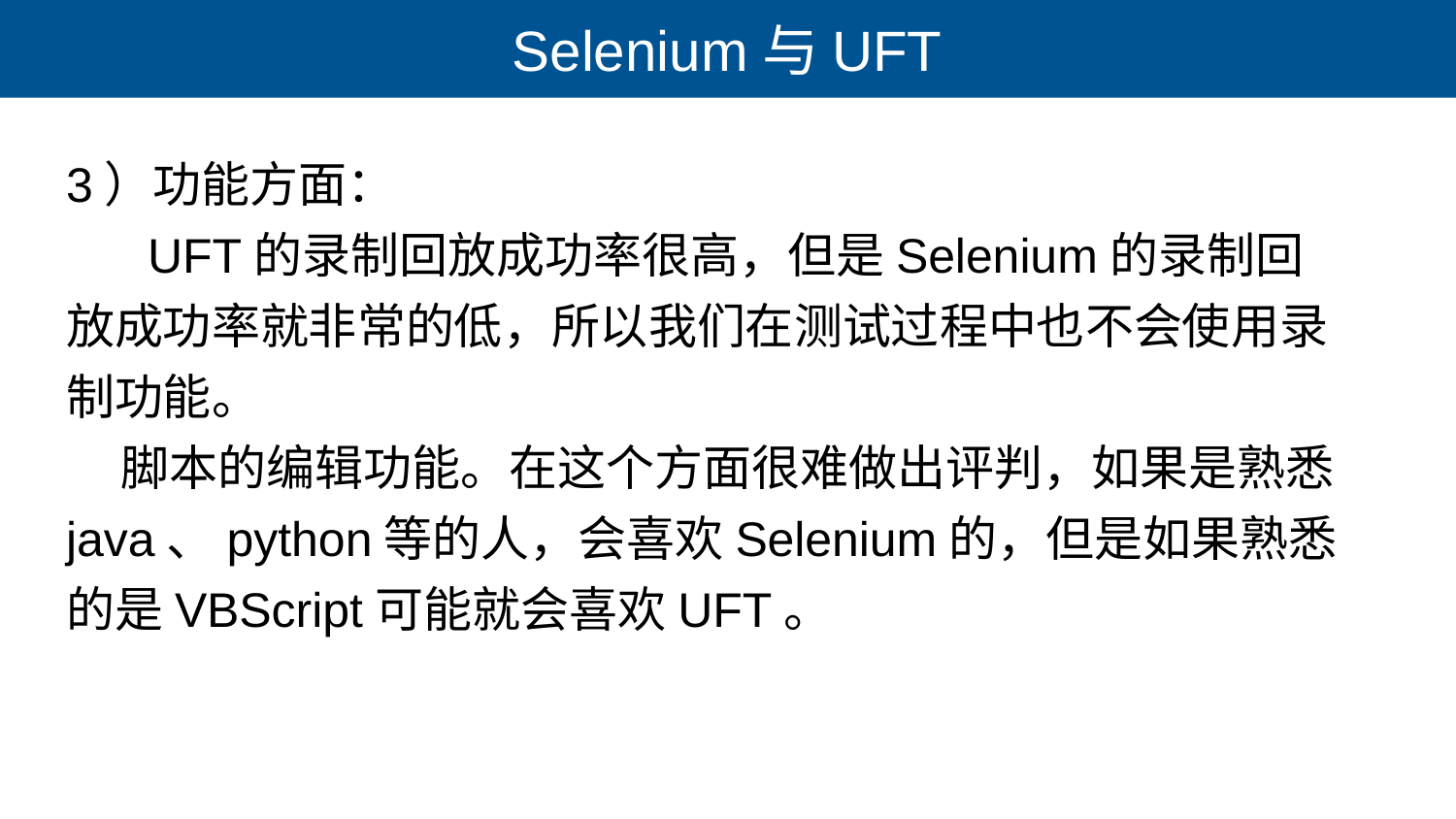

# Selenium与UFT
3）功能方面：
      UFT的录制回放成功率很高，但是Selenium的录制回放成功率就非常的低，所以我们在测试过程中也不会使用录制功能。  
     脚本的编辑功能。在这个方面很难做出评判，如果是熟悉java、python等的人，会喜欢Selenium的，但是如果熟悉的是VBScript可能就会喜欢UFT。